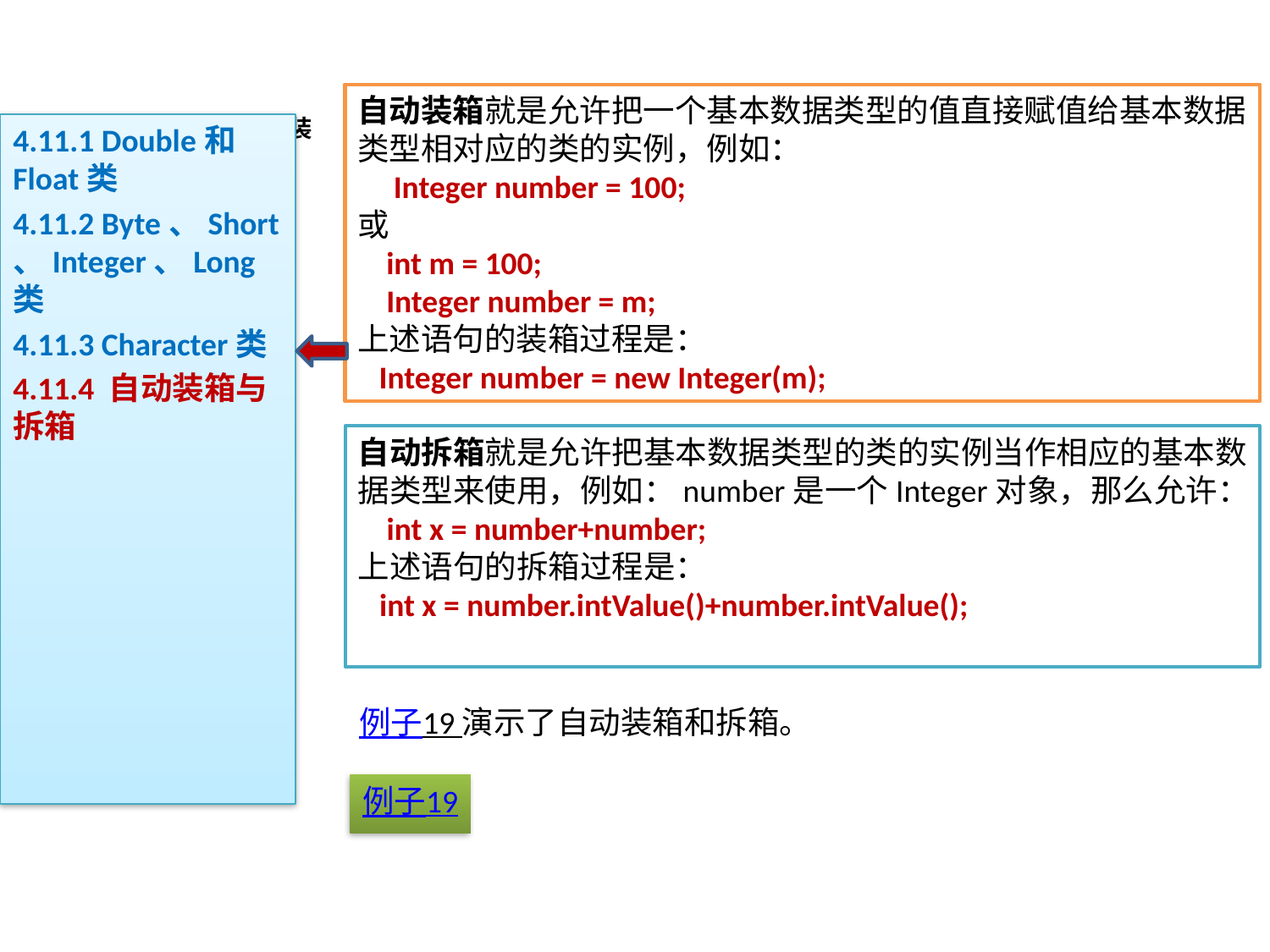

自动装箱就是允许把一个基本数据类型的值直接赋值给基本数据类型相对应的类的实例，例如：
     Integer number = 100;
或
    int m = 100;
    Integer number = m;
上述语句的装箱过程是：
   Integer number = new Integer(m);
# 4.11 基本类型的类包装
4.11.1 Double和Float类
4.11.2 Byte、Short 、Integer、Long类
4.11.3 Character类
4.11.4 自动装箱与拆箱

自动拆箱就是允许把基本数据类型的类的实例当作相应的基本数据类型来使用，例如：number是一个Integer对象，那么允许：
    int x = number+number;
上述语句的拆箱过程是：
   int x = number.intValue()+number.intValue();

例子19 演示了自动装箱和拆箱。
例子19